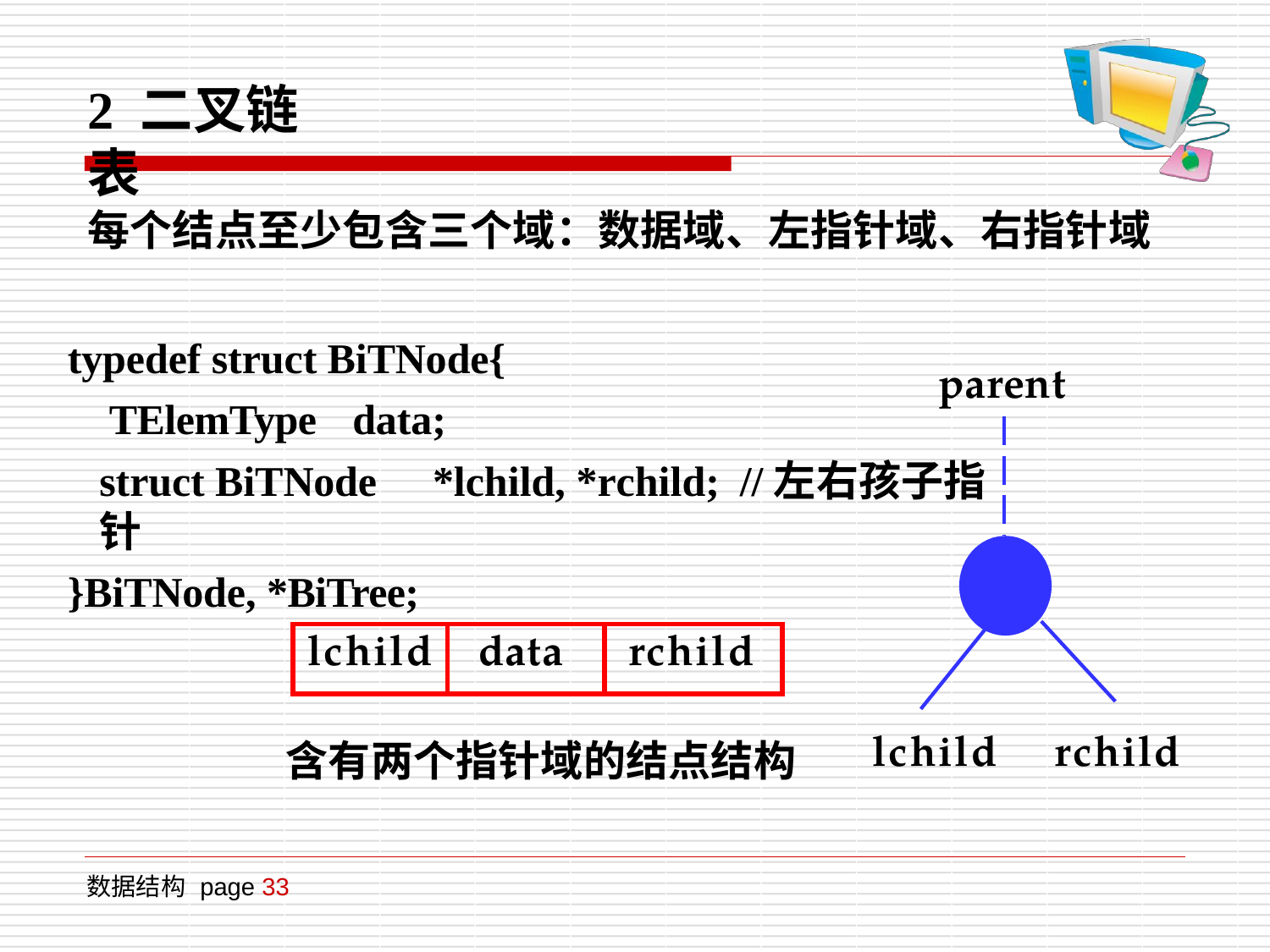

# 2 二叉链表

每个结点至少包含三个域：数据域、左指针域、右指针域
typedef struct BiTNode{  TElemType	data;
parent

struct BiTNode	*lchild, *rchild;	//左右孩子指针
}BiTNode, *BiTree;

| lchild | data | rchild |
| --- | --- | --- |

lchild
rchild
含有两个指针域的结点结构

数据结构 page 33